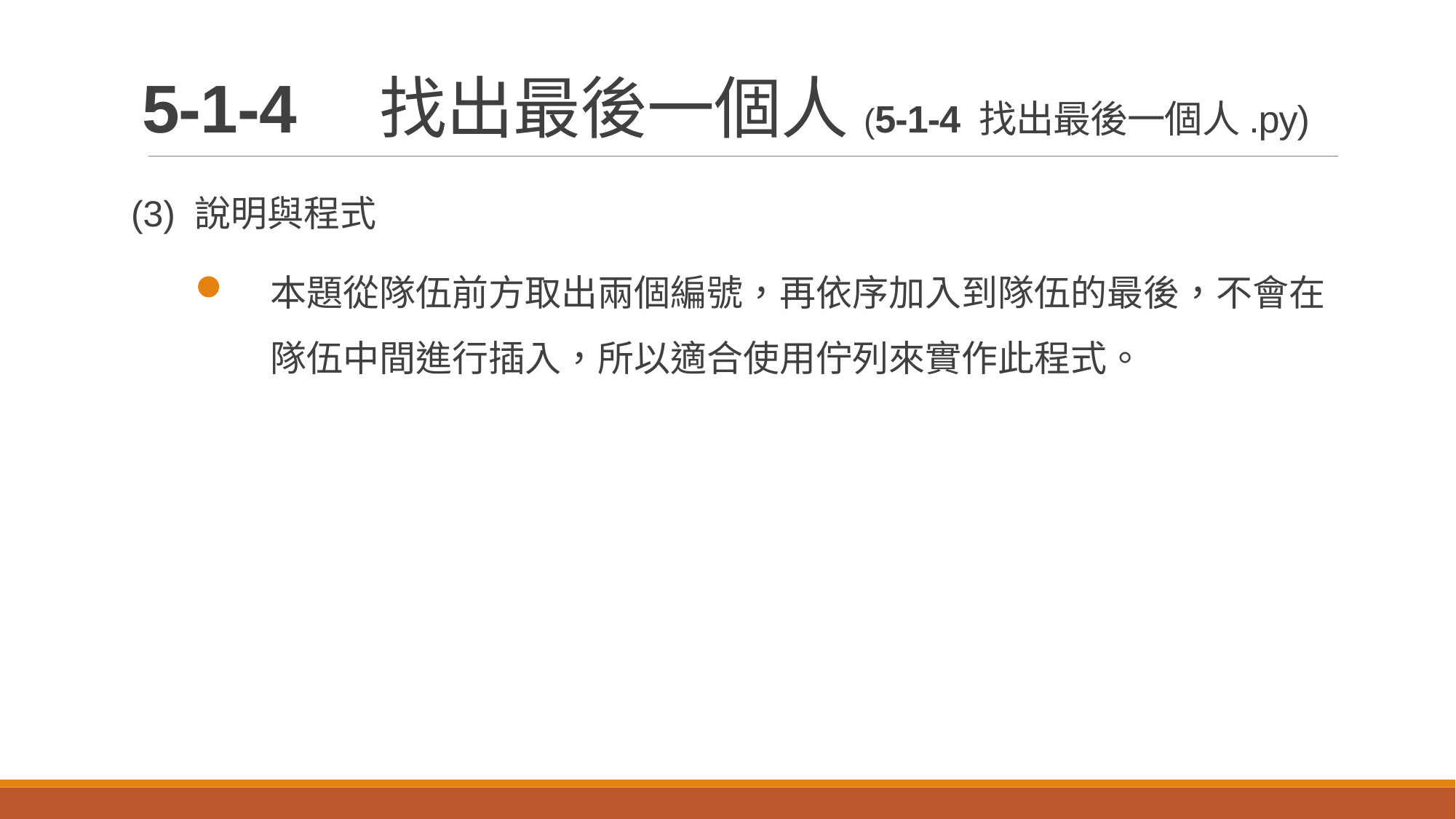

# 5-1-4　找出最後一個人(5-1-4 找出最後一個人.py)
(3) 說明與程式
本題從隊伍前方取出兩個編號，再依序加入到隊伍的最後，不會在隊伍中間進行插入，所以適合使用佇列來實作此程式。